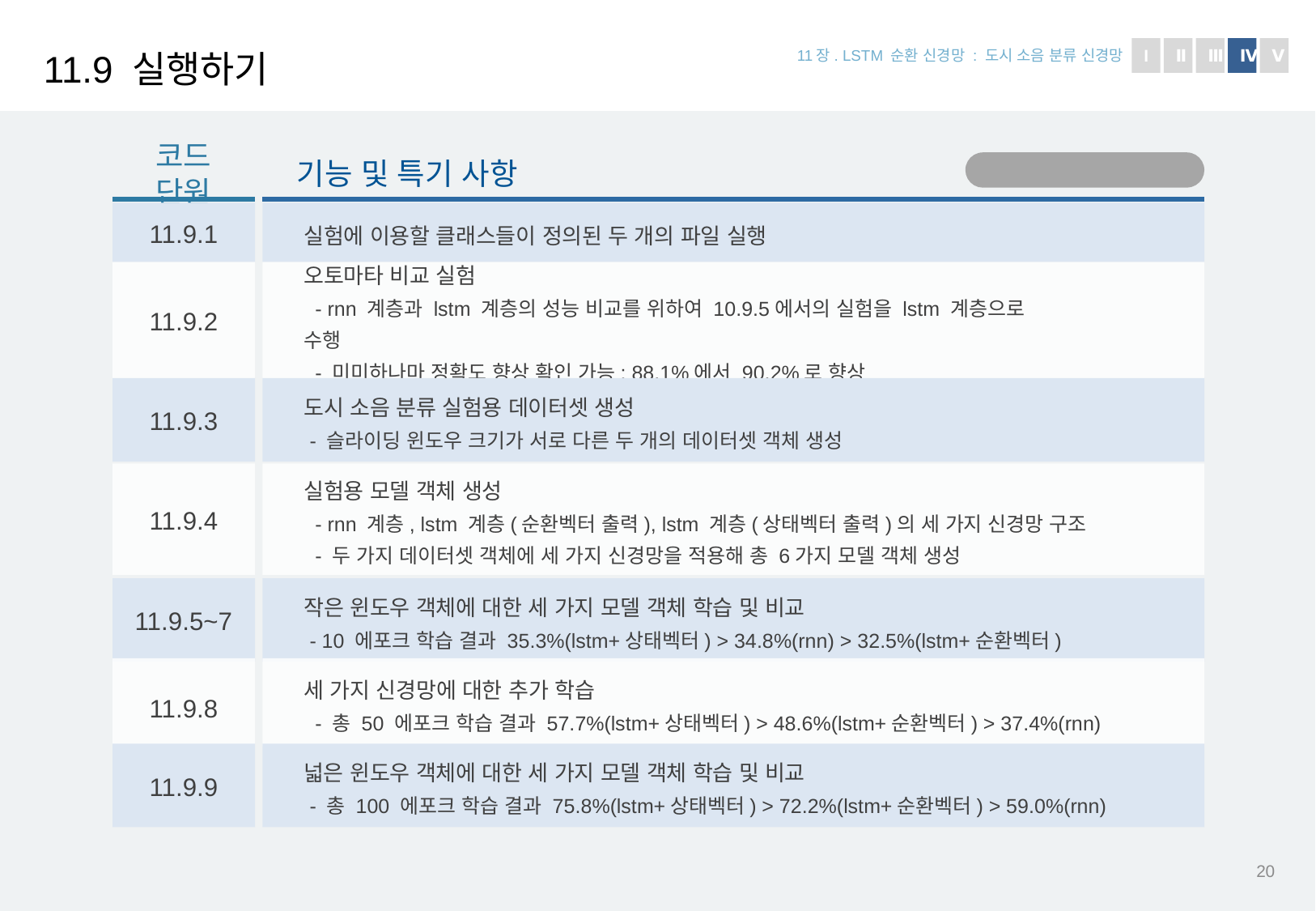

# 11.9 실행하기
11장. LSTM 순환 신경망 : 도시 소음 분류 신경망
I
Ⅱ
Ⅲ
Ⅳ
Ⅴ
코드 단원
기능 및 특기 사항
rnn_lstm_test.ipynb

11.9.1
실험에 이용할 클래스들이 정의된 두 개의 파일 실행

오토마타 비교 실험
  - rnn 계층과 lstm 계층의 성능 비교를 위하여 10.9.5에서의 실험을 lstm 계층으로 수행
  - 미미하나마 정확도 향상 확인 가능: 88.1%에서 90.2%로 향상
11.9.2

도시 소음 분류 실험용 데이터셋 생성
 - 슬라이딩 윈도우 크기가 서로 다른 두 개의 데이터셋 객체 생성
11.9.3

실험용 모델 객체 생성
  - rnn 계층, lstm 계층(순환벡터 출력), lstm 계층(상태벡터 출력)의 세 가지 신경망 구조
  - 두 가지 데이터셋 객체에 세 가지 신경망을 적용해 총 6가지 모델 객체 생성
11.9.4

작은 윈도우 객체에 대한 세 가지 모델 객체 학습 및 비교
 - 10 에포크 학습 결과 35.3%(lstm+상태벡터) > 34.8%(rnn) > 32.5%(lstm+순환벡터)
11.9.5~7

세 가지 신경망에 대한 추가 학습
  - 총 50 에포크 학습 결과 57.7%(lstm+상태벡터) > 48.6%(lstm+순환벡터) > 37.4%(rnn)
11.9.8

넓은 윈도우 객체에 대한 세 가지 모델 객체 학습 및 비교
 - 총 100 에포크 학습 결과 75.8%(lstm+상태벡터) > 72.2%(lstm+순환벡터) > 59.0%(rnn)
11.9.9
20